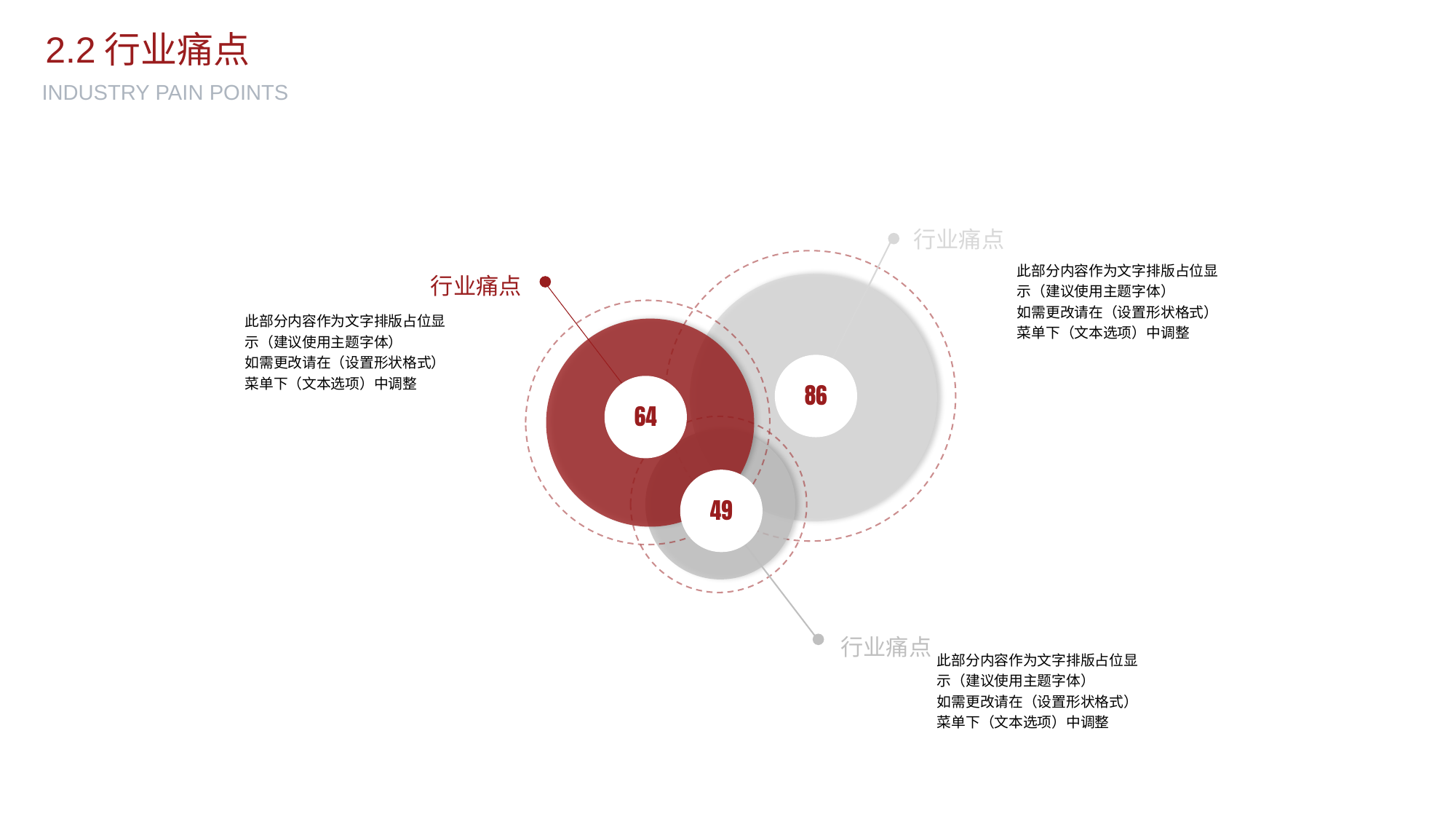

2.2行业痛点

INDUSTRY PAIN POINTS
行业痛点

此部分内容作为文字排版占位显示（建议使用主题字体）
如需更改请在（设置形状格式）菜单下（文本选项）中调整

行业痛点

此部分内容作为文字排版占位显示（建议使用主题字体）
如需更改请在（设置形状格式）菜单下（文本选项）中调整

86
64

49
行业痛点

此部分内容作为文字排版占位显示（建议使用主题字体）
如需更改请在（设置形状格式）菜单下（文本选项）中调整